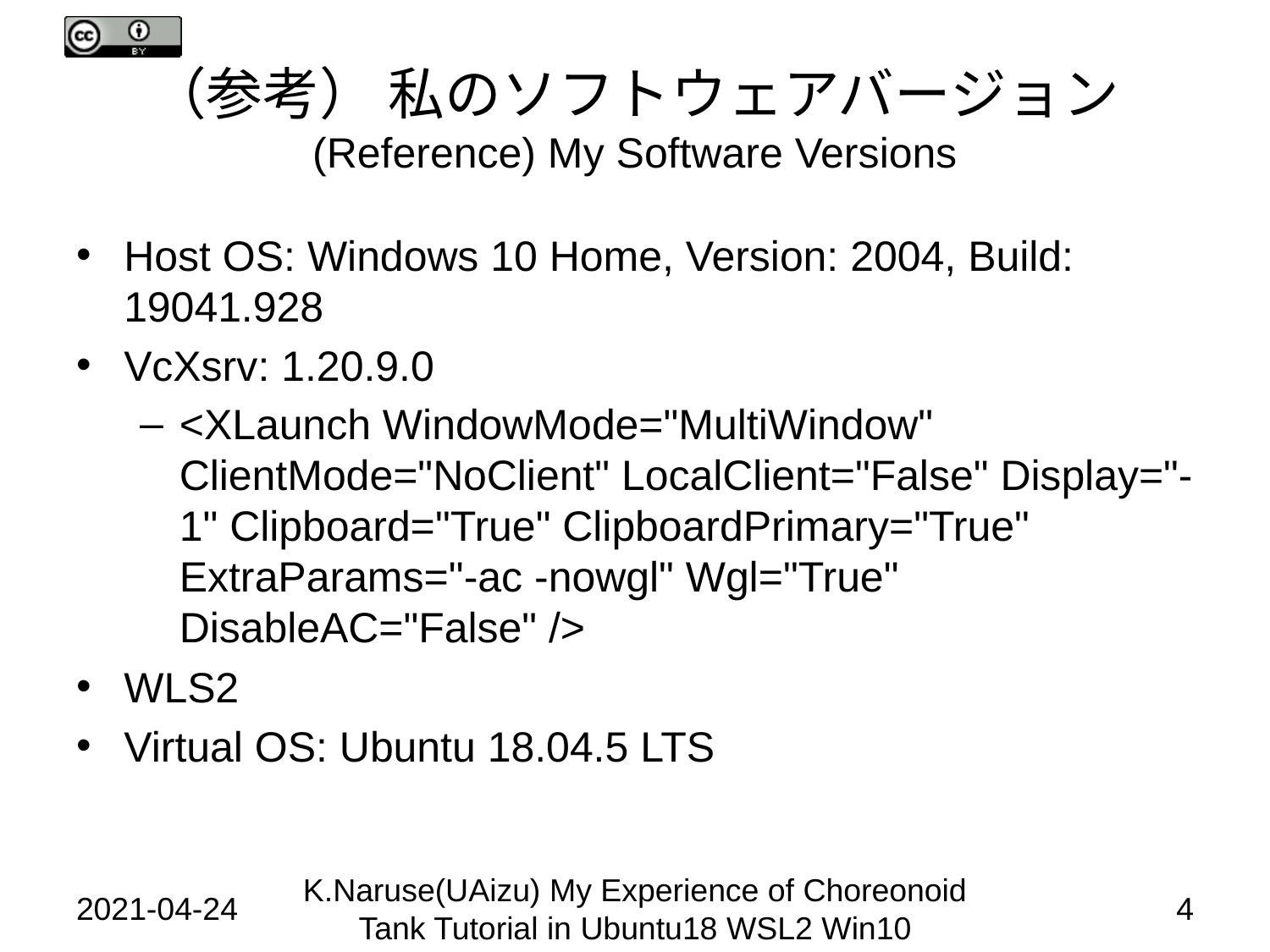

# （参考） 私のソフトウェアバージョン (Reference) My Software Versions
Host OS: Windows 10 Home, Version: 2004, Build: 19041.928
VcXsrv: 1.20.9.0
<XLaunch WindowMode="MultiWindow" ClientMode="NoClient" LocalClient="False" Display="-1" Clipboard="True" ClipboardPrimary="True" ExtraParams="-ac -nowgl" Wgl="True" DisableAC="False" />
WLS2
Virtual OS: Ubuntu 18.04.5 LTS
2021-04-24
K.Naruse(UAizu) My Experience of Choreonoid Tank Tutorial in Ubuntu18 WSL2 Win10
4